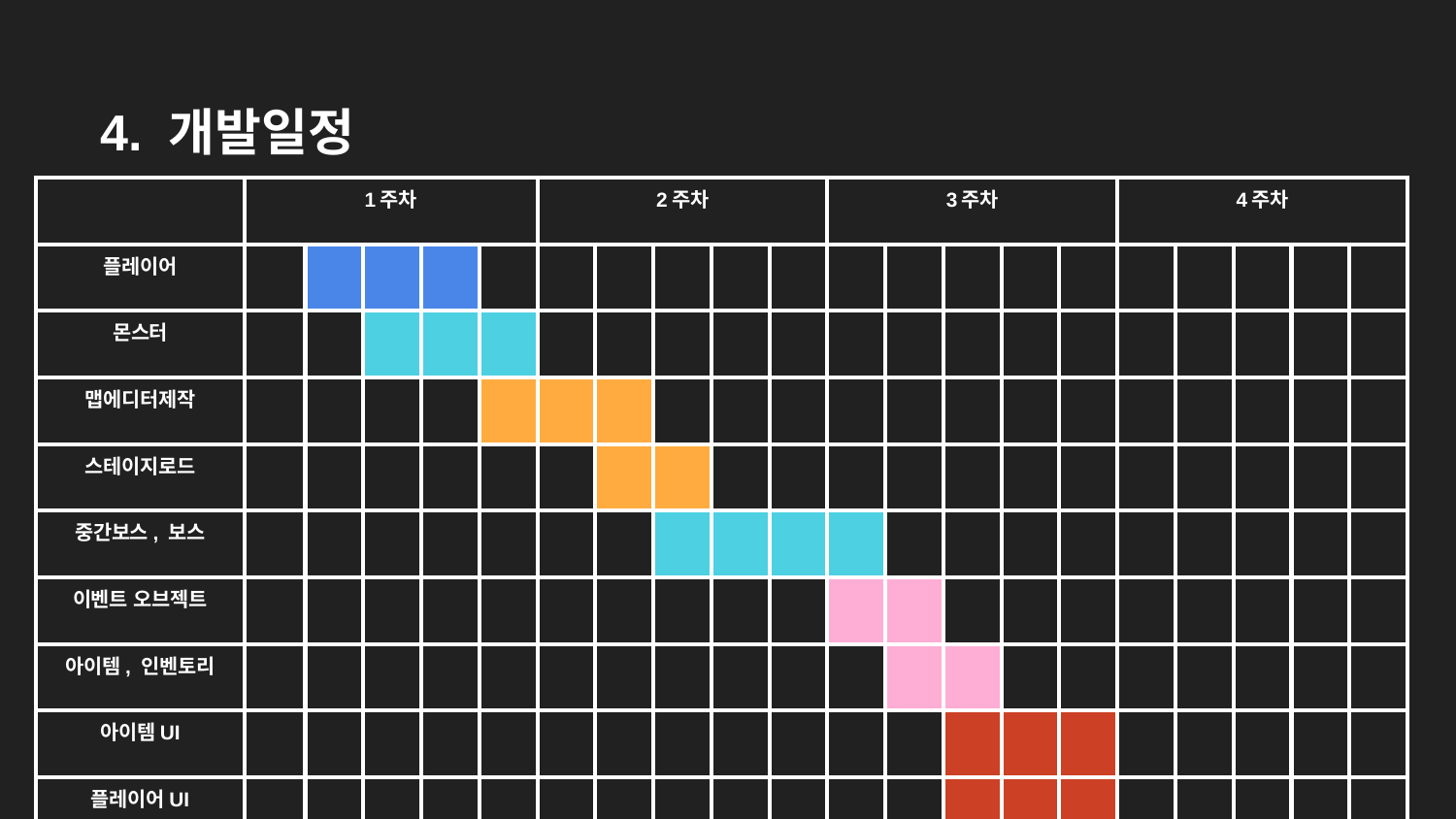

4. 개발일정
|  | 1주차 |  |  |  |  | 2주차 |  |  |  |  | 3주차 |  |  |  |  | 4주차 |  |  |  |  |
| --- | --- | --- | --- | --- | --- | --- | --- | --- | --- | --- | --- | --- | --- | --- | --- | --- | --- | --- | --- | --- |
| 플레이어 |  |  |  |  |  |  |  |  |  |  |  |  |  |  |  |  |  |  |  |  |
| 몬스터 |  |  |  |  |  |  |  |  |  |  |  |  |  |  |  |  |  |  |  |  |
| 맵에디터제작 |  |  |  |  |  |  |  |  |  |  |  |  |  |  |  |  |  |  |  |  |
| 스테이지로드 |  |  |  |  |  |  |  |  |  |  |  |  |  |  |  |  |  |  |  |  |
| 중간보스, 보스 |  |  |  |  |  |  |  |  |  |  |  |  |  |  |  |  |  |  |  |  |
| 이벤트 오브젝트 |  |  |  |  |  |  |  |  |  |  |  |  |  |  |  |  |  |  |  |  |
| 아이템, 인벤토리 |  |  |  |  |  |  |  |  |  |  |  |  |  |  |  |  |  |  |  |  |
| 아이템UI |  |  |  |  |  |  |  |  |  |  |  |  |  |  |  |  |  |  |  |  |
| 플레이어UI |  |  |  |  |  |  |  |  |  |  |  |  |  |  |  |  |  |  |  |  |
| 몬스터UI |  |  |  |  |  |  |  |  |  |  |  |  |  |  |  |  |  |  |  |  |
| Sound |  |  |  |  |  |  |  |  |  |  |  |  |  |  |  |  |  |  |  |  |
| 기타작업 |  |  |  |  |  |  |  |  |  |  |  |  |  |  |  |  |  |  |  |  |